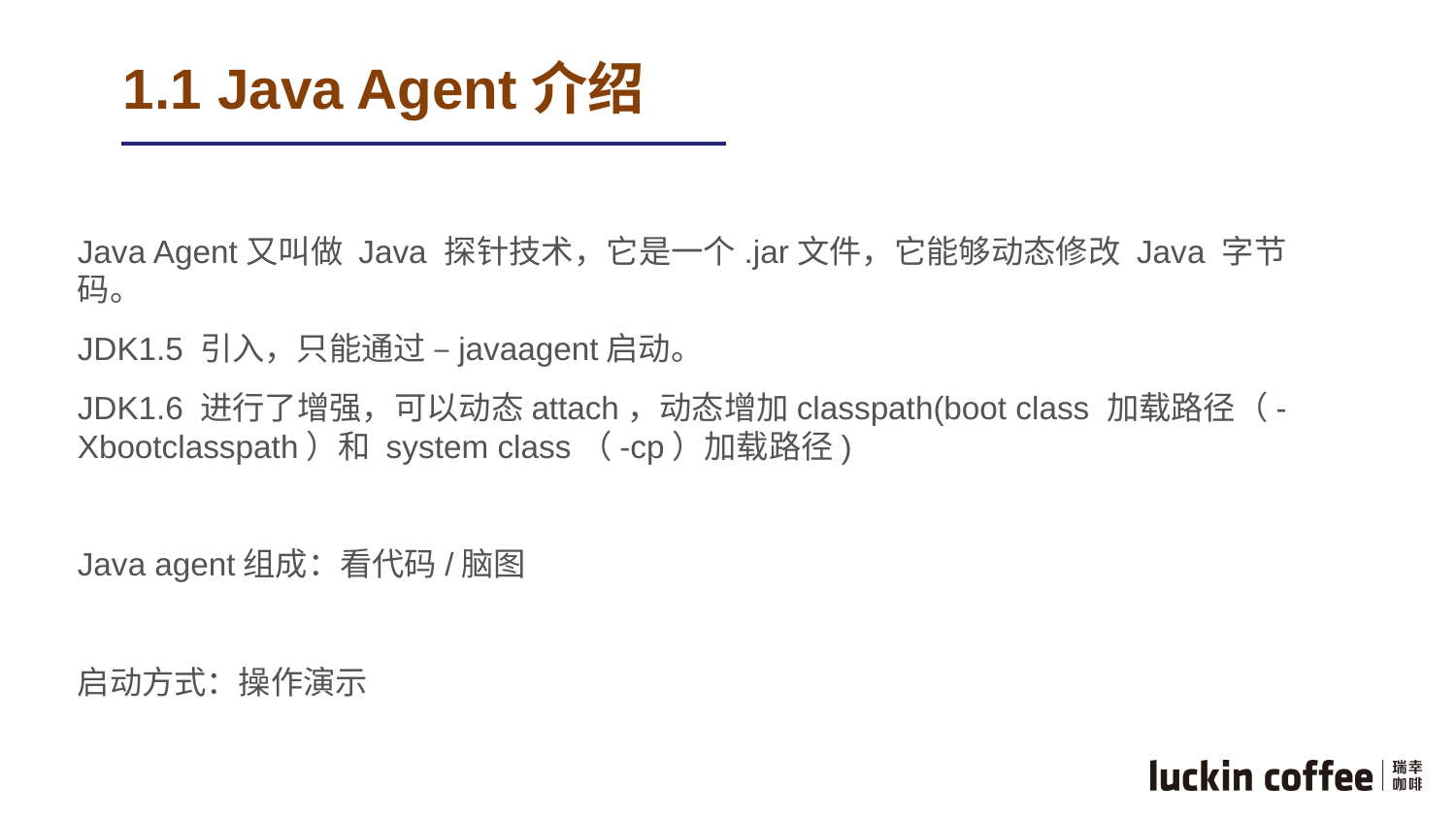

# 1.1 Java Agent介绍

Java Agent又叫做 Java 探针技术，它是一个.jar文件，它能够动态修改 Java 字节码。
JDK1.5 引入，只能通过 –javaagent启动。
JDK1.6 进行了增强，可以动态attach，动态增加classpath(boot class 加载路径（-Xbootclasspath）和 system class（-cp）加载路径)

Java agent组成：看代码/脑图

启动方式：操作演示